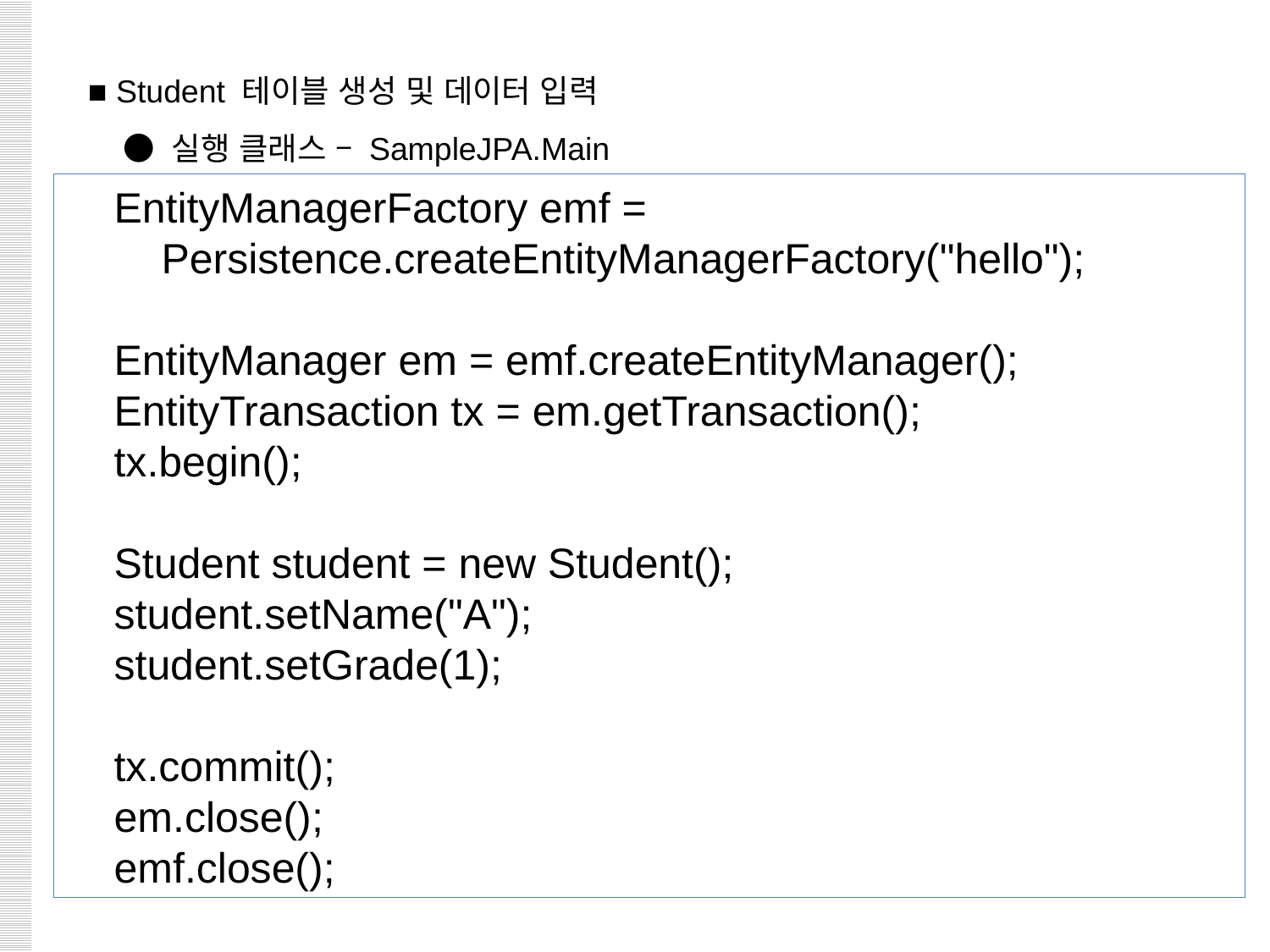

■ Student 테이블 생성 및 데이터 입력
    ● 실행 클래스 – SampleJPA.Main
    EntityManagerFactory emf =
        Persistence.createEntityManagerFactory("hello");

    EntityManager em = emf.createEntityManager();
    EntityTransaction tx = em.getTransaction();
    tx.begin();

    Student student = new Student();
    student.setName("A");
    student.setGrade(1);

    tx.commit();
    em.close();
    emf.close();